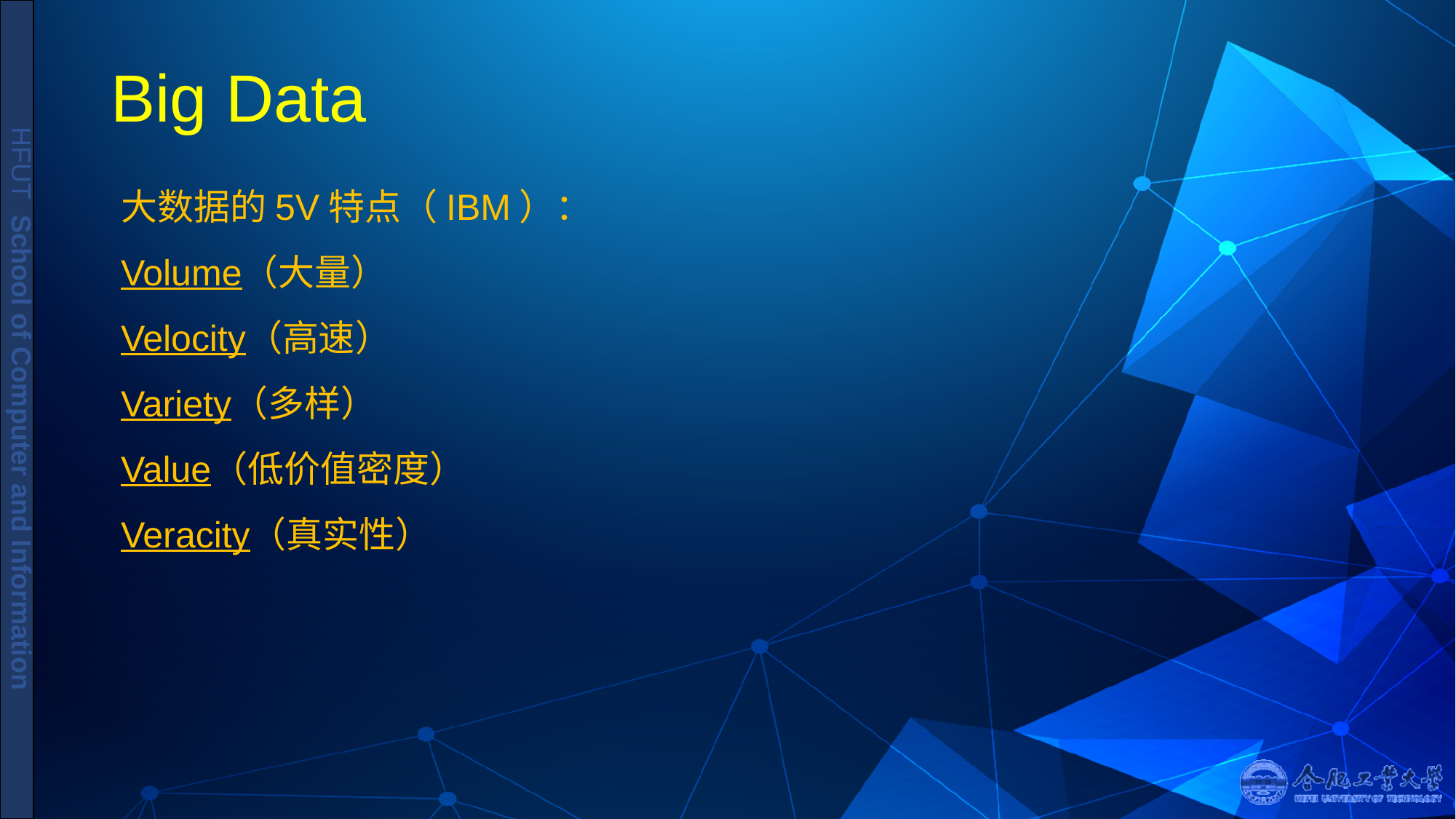

# Big Data
大数据的5V特点（IBM）：
Volume（大量）
Velocity（高速）
Variety（多样）
Value（低价值密度）
Veracity（真实性）